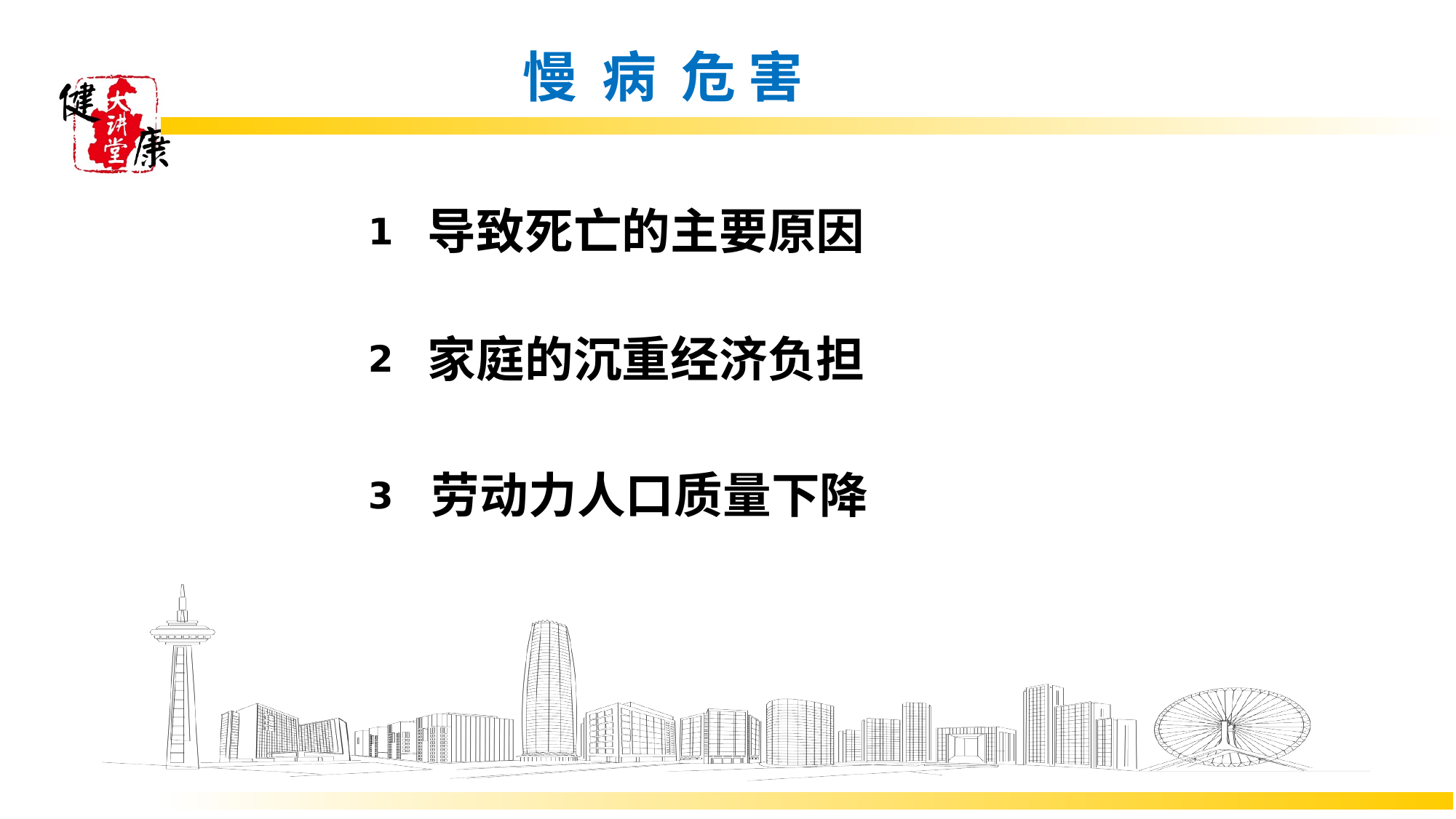

# 慢  病  危 害
1
导致死亡的主要原因
2
家庭的沉重经济负担
3
劳动力人口质量下降